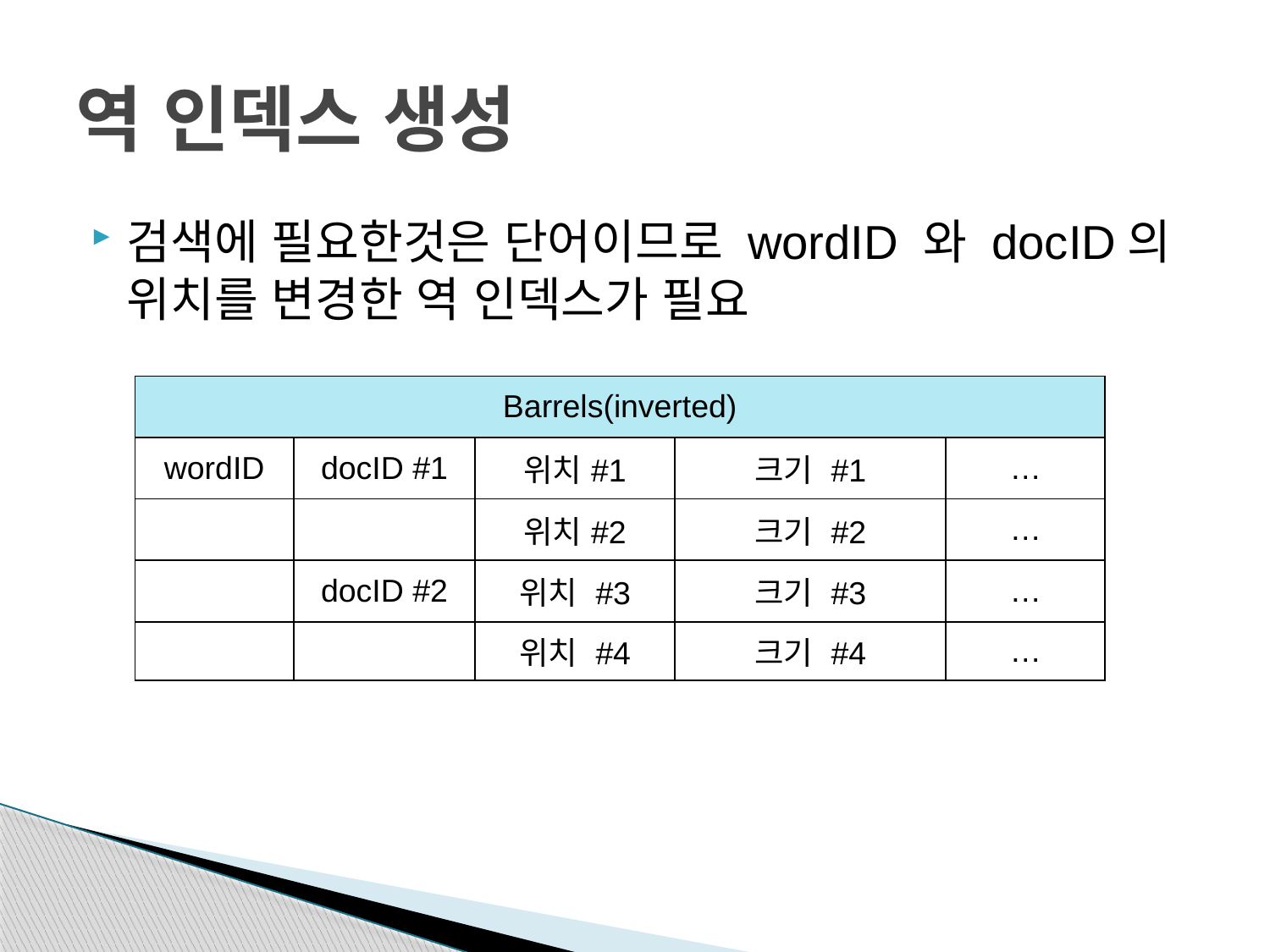

# 역 인덱스 생성
검색에 필요한것은 단어이므로 wordID 와 docID의 위치를 변경한 역 인덱스가 필요
| Barrels(inverted) |  |  |  |  |
| --- | --- | --- | --- | --- |
| wordID | docID #1 | 위치#1 | 크기 #1 | … |
|  |  | 위치#2 | 크기 #2 | … |
|  | docID #2 | 위치 #3 | 크기 #3 | … |
|  |  | 위치 #4 | 크기 #4 | … |